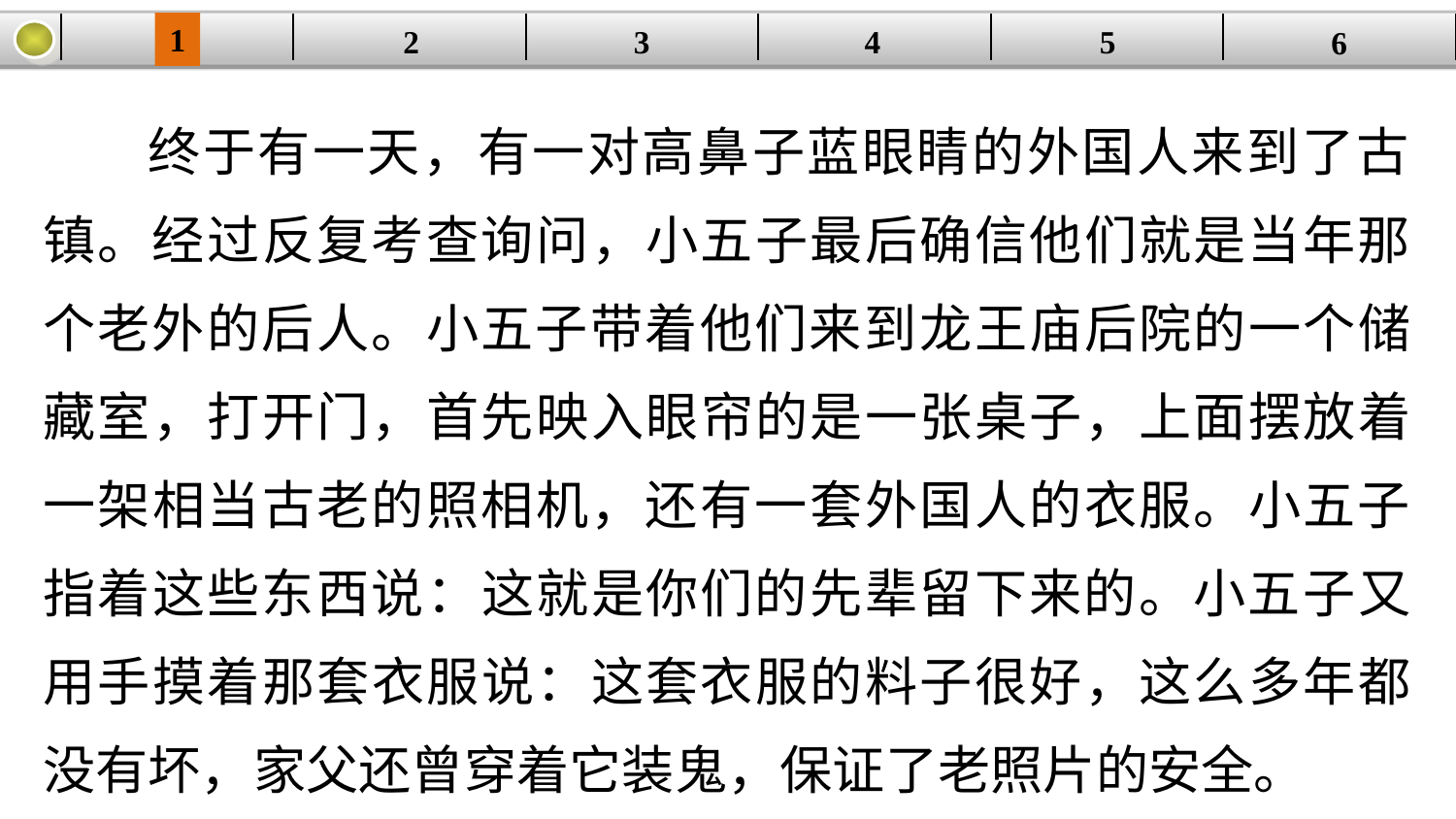

1
|  |  |  |  |  |  |
| --- | --- | --- | --- | --- | --- |
2
3
4
5
6

终于有一天，有一对高鼻子蓝眼睛的外国人来到了古镇。经过反复考查询问，小五子最后确信他们就是当年那个老外的后人。小五子带着他们来到龙王庙后院的一个储藏室，打开门，首先映入眼帘的是一张桌子，上面摆放着一架相当古老的照相机，还有一套外国人的衣服。小五子指着这些东西说：这就是你们的先辈留下来的。小五子又用手摸着那套衣服说：这套衣服的料子很好，这么多年都没有坏，家父还曾穿着它装鬼，保证了老照片的安全。